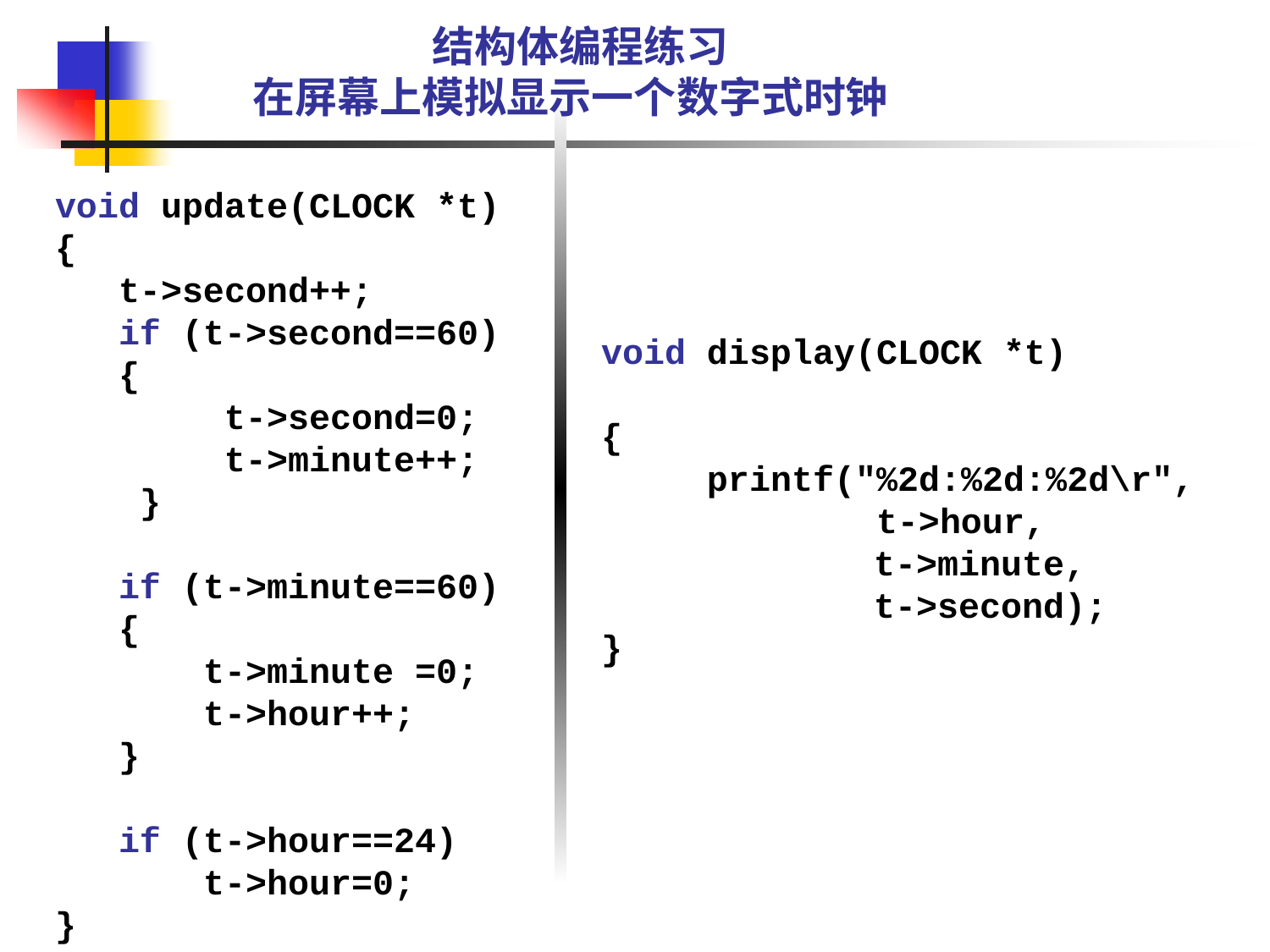

# 结构体编程练习 在屏幕上模拟显示一个数字式时钟

void update(CLOCK *t)
{
   t->second++;
   if (t->second==60)
   {
        t->second=0;
        t->minute++;
    }

   if (t->minute==60)
   {
       t->minute =0;
       t->hour++;
   }

   if (t->hour==24)
       t->hour=0;
}
void display(CLOCK *t)
{
     printf("%2d:%2d:%2d\r",
             t->hour,
		  t->minute,
		  t->second);
}